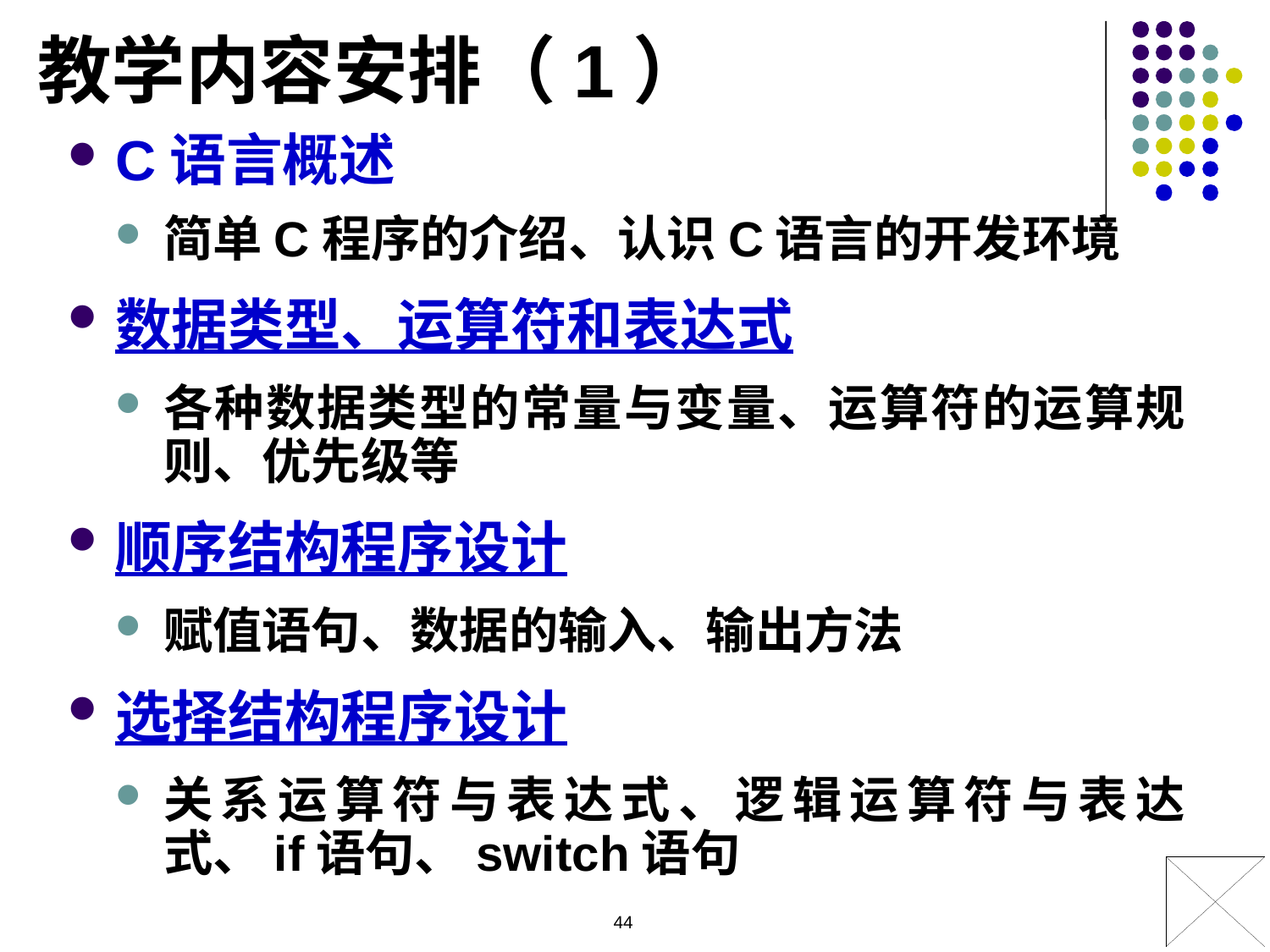

教学内容安排（1）
C语言概述
简单C程序的介绍、认识C语言的开发环境
数据类型、运算符和表达式
各种数据类型的常量与变量、运算符的运算规则、优先级等
顺序结构程序设计
赋值语句、数据的输入、输出方法
选择结构程序设计
关系运算符与表达式、逻辑运算符与表达式、if语句、switch语句
44